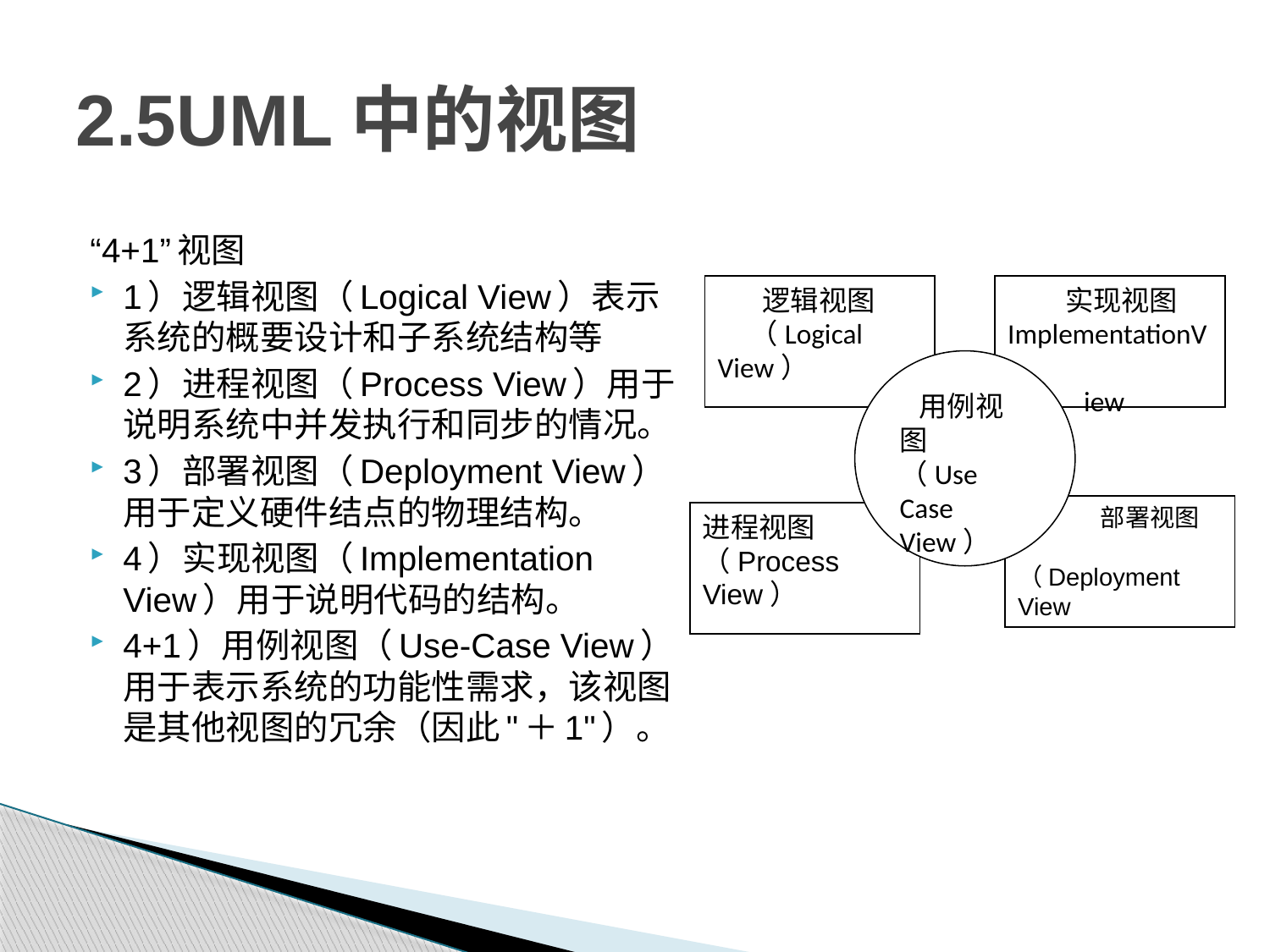

# 2.5UML中的视图

      逻辑视图
    （Logical View）
        实现视图
ImplementationV
            iew
  用例视图
（Use Case View）
              部署视图
          （Deployment View
进程视图
（Process View）
“4+1”视图
1）逻辑视图（Logical View）表示系统的概要设计和子系统结构等
2）进程视图（Process View）用于说明系统中并发执行和同步的情况。
3）部署视图（Deployment View）用于定义硬件结点的物理结构。
4）实现视图（Implementation View）用于说明代码的结构。
4+1）用例视图（Use-Case View）用于表示系统的功能性需求，该视图是其他视图的冗余（因此"＋1"）。